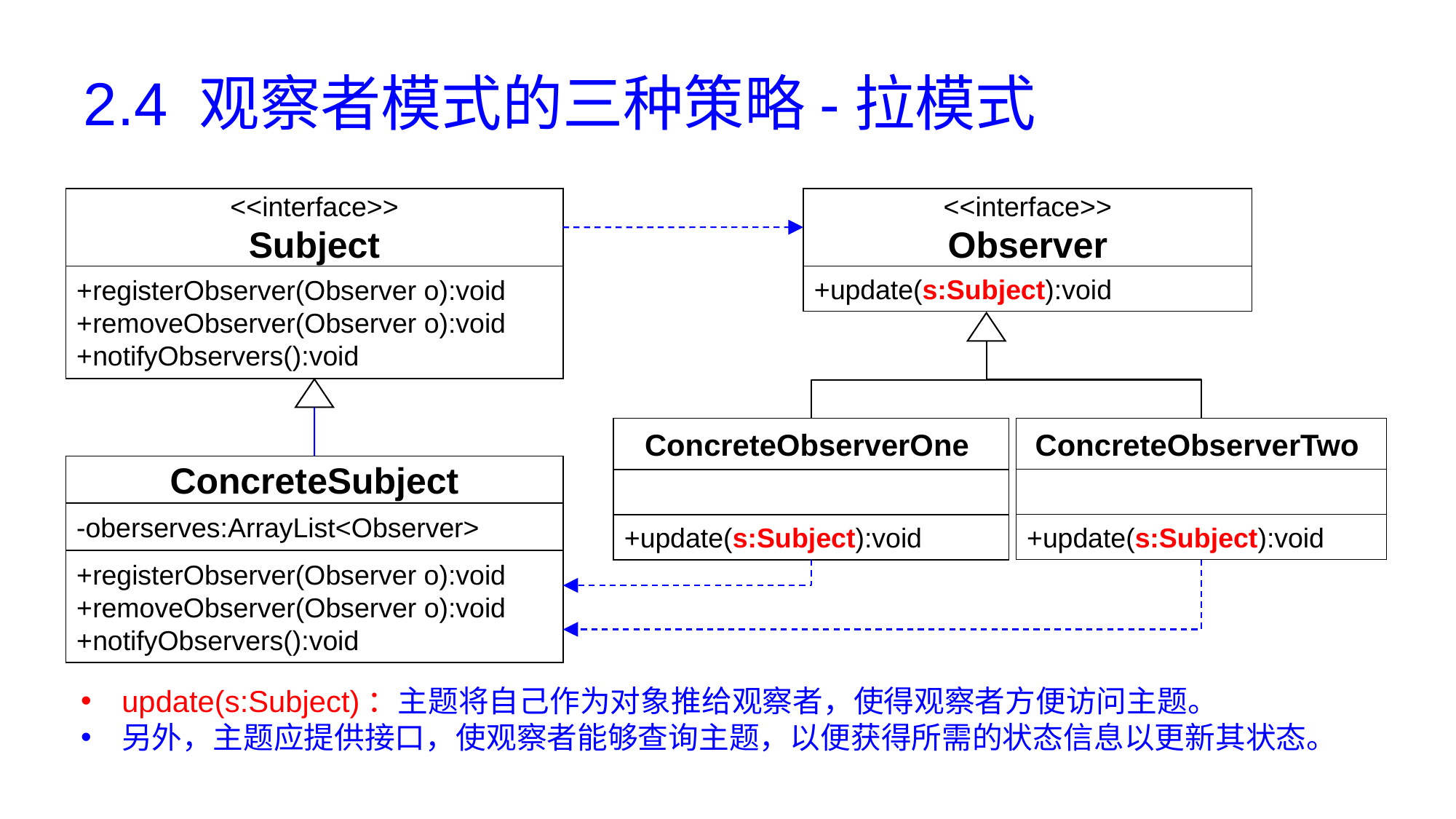

# 2.4 观察者模式的三种策略-拉模式
<<interface>>
Subject
+registerObserver(Observer o):void
+removeObserver(Observer o):void
+notifyObservers():void
<<interface>>
Observer
+update(s:Subject):void

ConcreteObserverTwo

+update(s:Subject):void
ConcreteObserverOne

+update(s:Subject):void
ConcreteSubject
+registerObserver(Observer o):void
+removeObserver(Observer o):void
+notifyObservers():void
-oberserves:ArrayList<Observer>
update(s:Subject)：主题将自己作为对象推给观察者，使得观察者方便访问主题。
另外，主题应提供接口，使观察者能够查询主题，以便获得所需的状态信息以更新其状态。
31